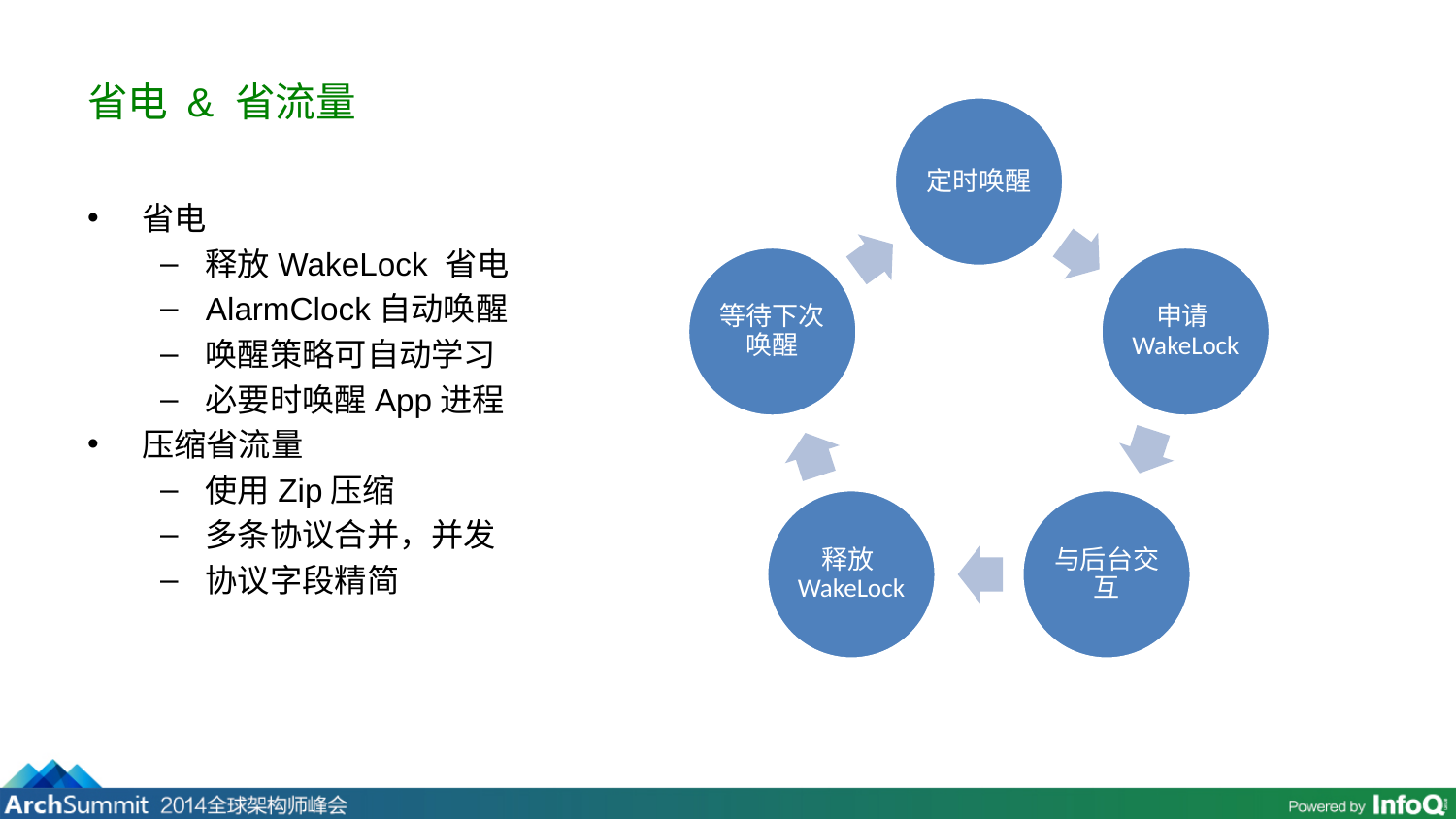

# 省电 & 省流量
定时唤醒

申请WakeLock

与后台交互

释放WakeLock

等待下次唤醒

省电
释放WakeLock 省电
AlarmClock自动唤醒
唤醒策略可自动学习
必要时唤醒App进程
压缩省流量
使用Zip压缩
多条协议合并，并发
协议字段精简